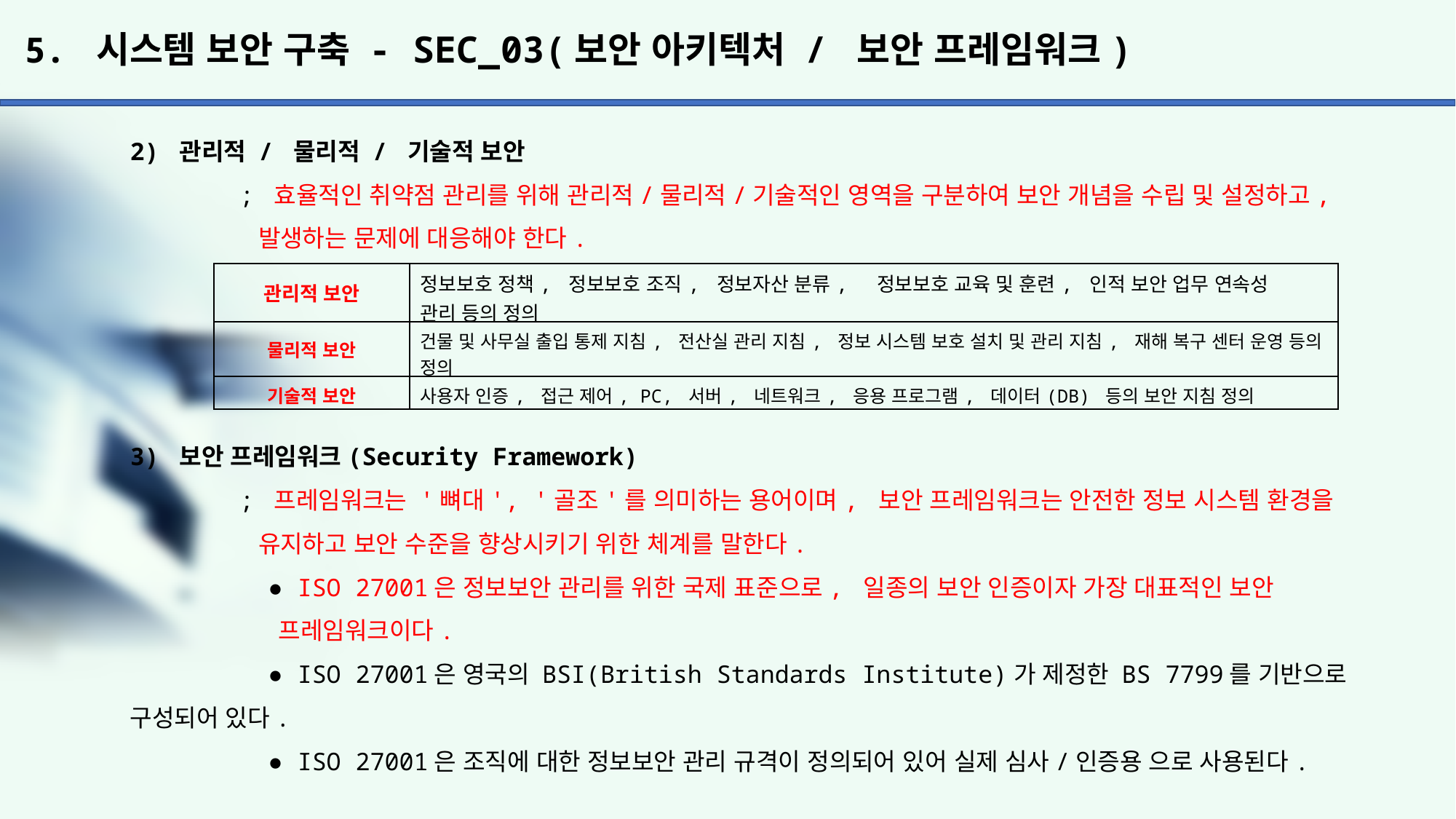

# 5. 시스템 보안 구축 - SEC_03(보안 아키텍처 / 보안 프레임워크)
2) 관리적 / 물리적 / 기술적 보안
	; 효율적인 취약점 관리를 위해 관리적/물리적/기술적인 영역을 구분하여 보안 개념을 수립 및 설정하고,
	  발생하는 문제에 대응해야 한다.

3) 보안 프레임워크(Security Framework)
	; 프레임워크는 '뼈대', '골조'를 의미하는 용어이며, 보안 프레임워크는 안전한 정보 시스템 환경을
	  유지하고 보안 수준을 향상시키기 위한 체계를 말한다.
	  ● ISO 27001은 정보보안 관리를 위한 국제 표준으로, 일종의 보안 인증이자 가장 대표적인 보안
	     프레임워크이다.
	  ● ISO 27001은 영국의 BSI(British Standards Institute)가 제정한 BS 7799를 기반으로 구성되어 있다.
	  ● ISO 27001은 조직에 대한 정보보안 관리 규격이 정의되어 있어 실제 심사/인증용 으로 사용된다.
| 관리적 보안 | 정보보호 정책, 정보보호 조직, 정보자산 분류, 정보보호 교육 및 훈련, 인적 보안 업무 연속성 관리 등의 정의 |
| --- | --- |
| 물리적 보안 | 건물 및 사무실 출입 통제 지침, 전산실 관리 지침, 정보 시스템 보호 설치 및 관리 지침, 재해 복구 센터 운영 등의 정의 |
| 기술적 보안 | 사용자 인증, 접근 제어, PC, 서버, 네트워크, 응용 프로그램, 데이터(DB) 등의 보안 지침 정의 |